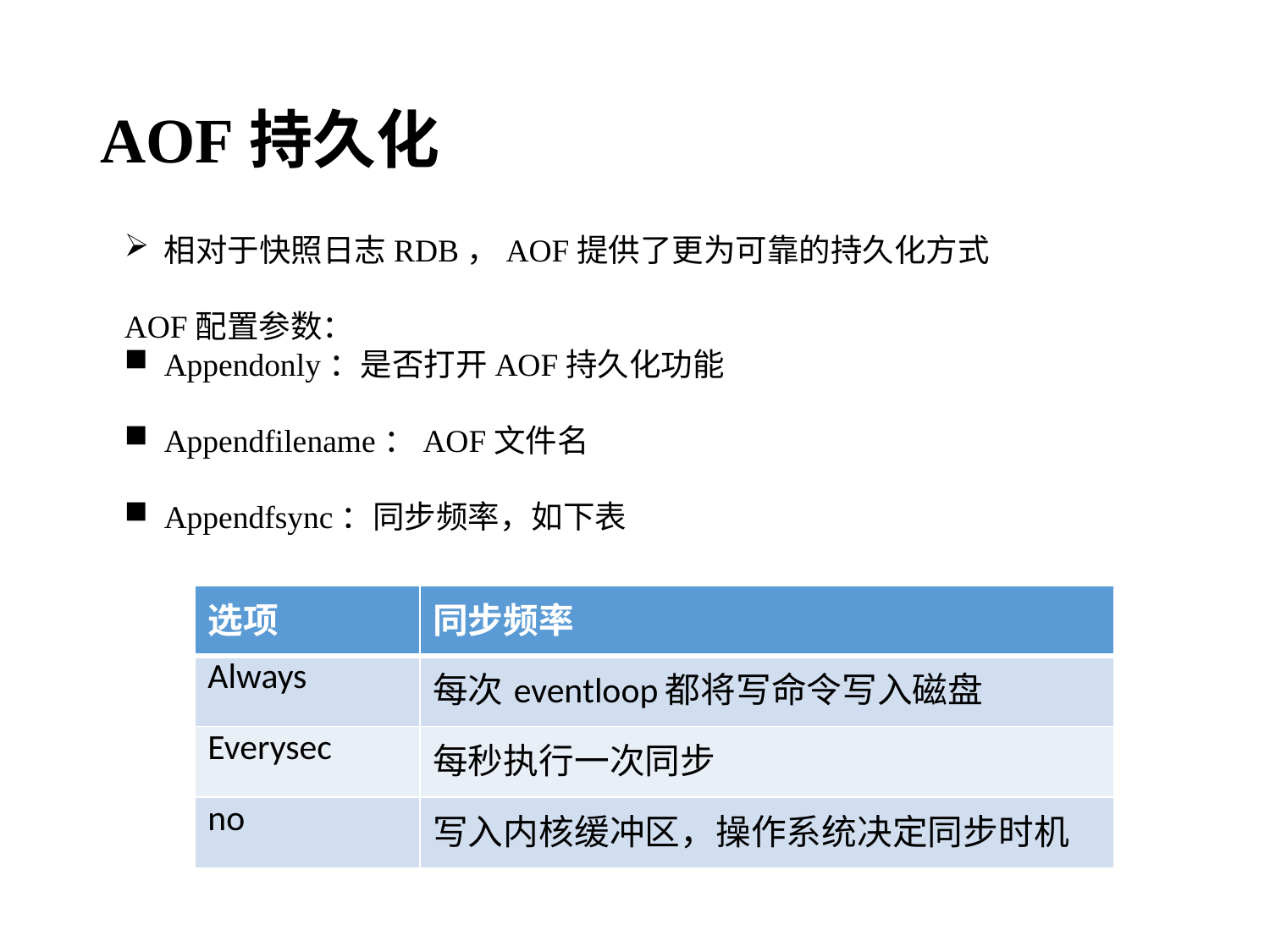

# AOF持久化
相对于快照日志RDB，AOF提供了更为可靠的持久化方式

AOF配置参数：
Appendonly：是否打开AOF持久化功能

Appendfilename：AOF文件名

Appendfsync：同步频率，如下表
| 选项 | 同步频率 |
| --- | --- |
| Always | 每次eventloop都将写命令写入磁盘 |
| Everysec | 每秒执行一次同步 |
| no | 写入内核缓冲区，操作系统决定同步时机 |